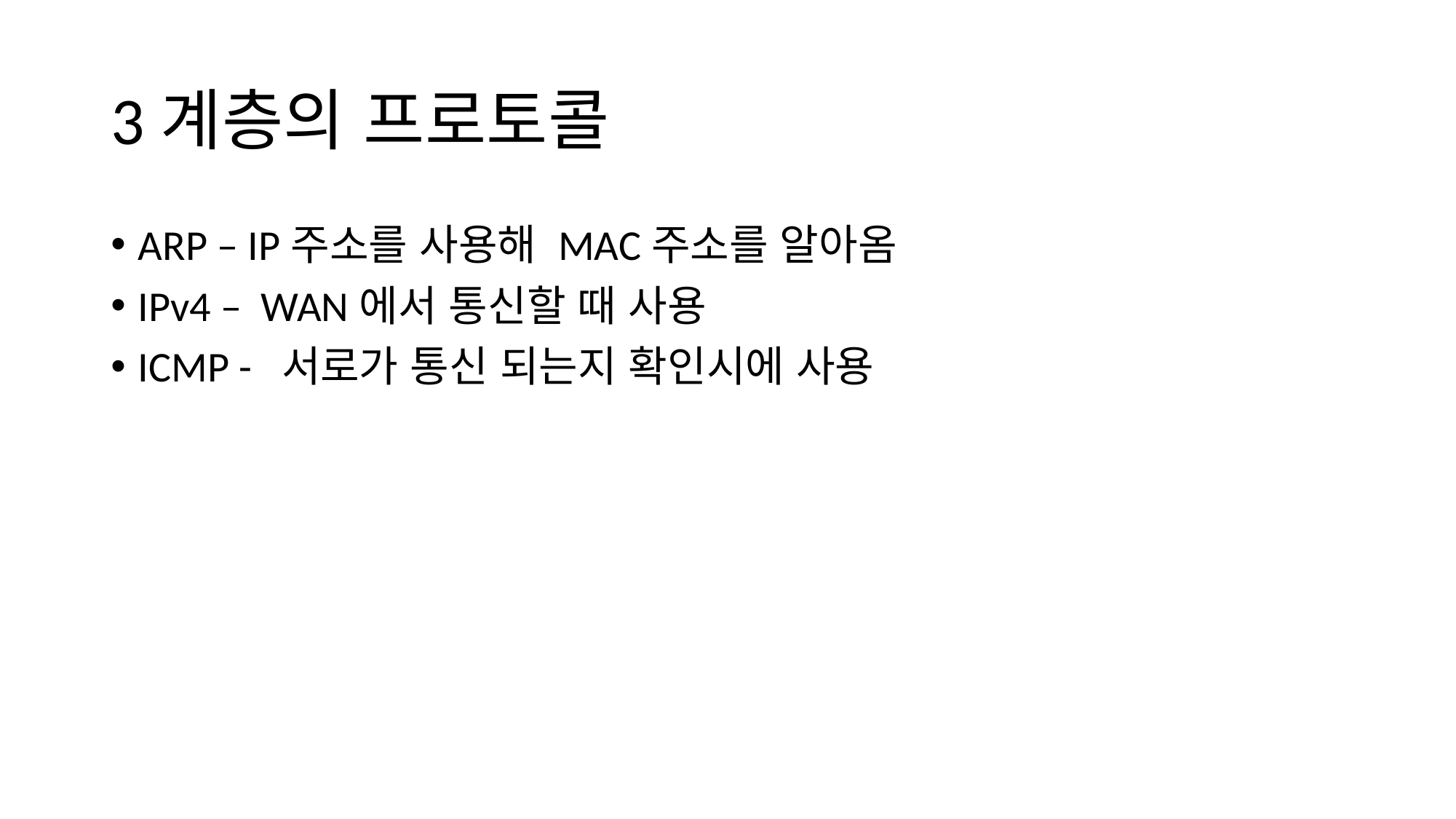

# 3계층의 프로토콜
ARP – IP주소를 사용해 MAC주소를 알아옴
IPv4 –  WAN에서 통신할 때 사용
ICMP -  서로가 통신 되는지 확인시에 사용